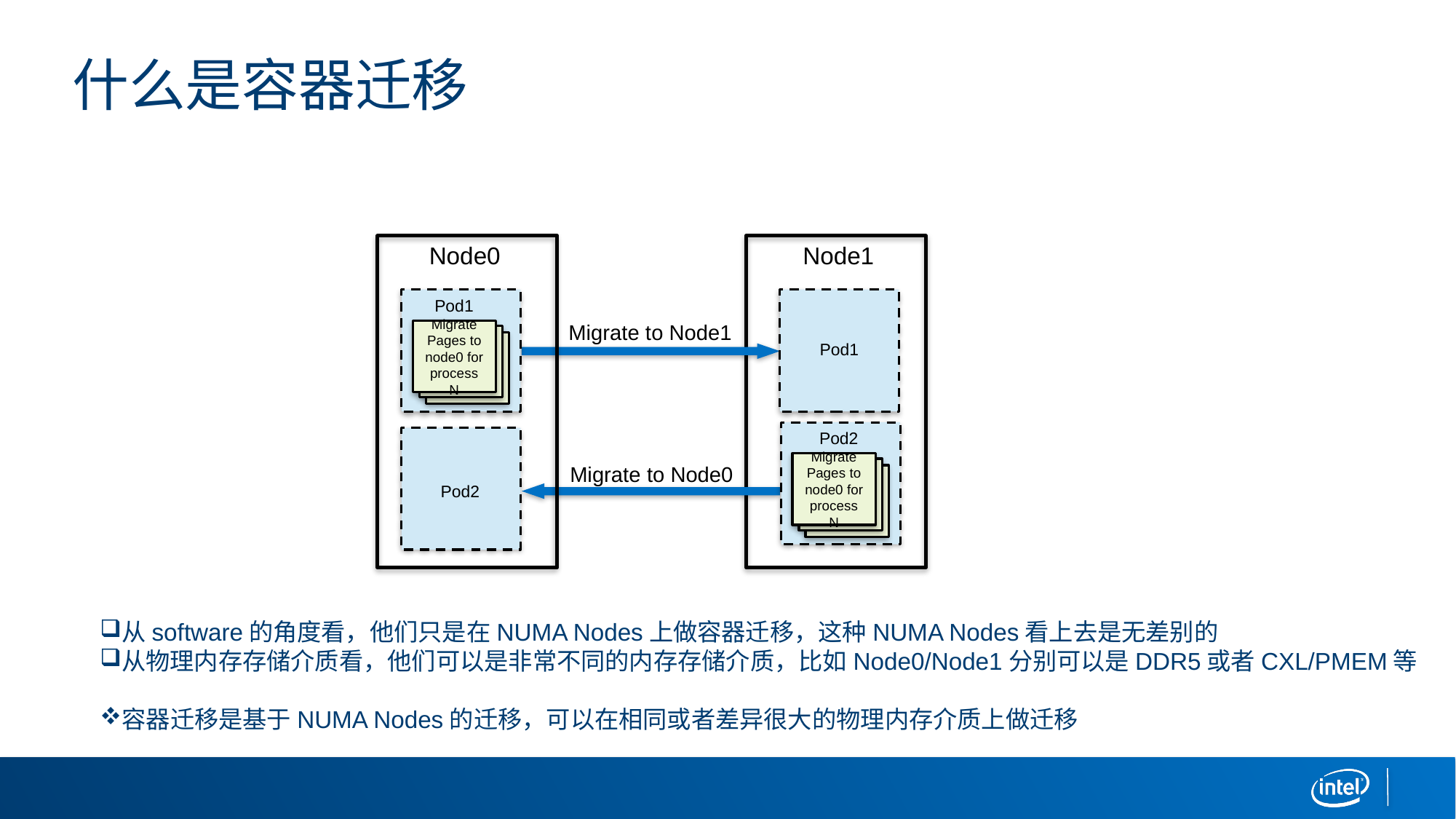

# 什么是容器迁移

Node0
Node1

Pod1
Migrate to Node1
Migrate Pages to node0 for process N

Pod1

Pod2
Migrate Pages to node0 for process N

Migrate to Node0

Pod2

从software的角度看，他们只是在NUMA Nodes上做容器迁移，这种NUMA Nodes看上去是无差别的
从物理内存存储介质看，他们可以是非常不同的内存存储介质，比如Node0/Node1分别可以是DDR5或者CXL/PMEM等

容器迁移是基于NUMA Nodes的迁移，可以在相同或者差异很大的物理内存介质上做迁移